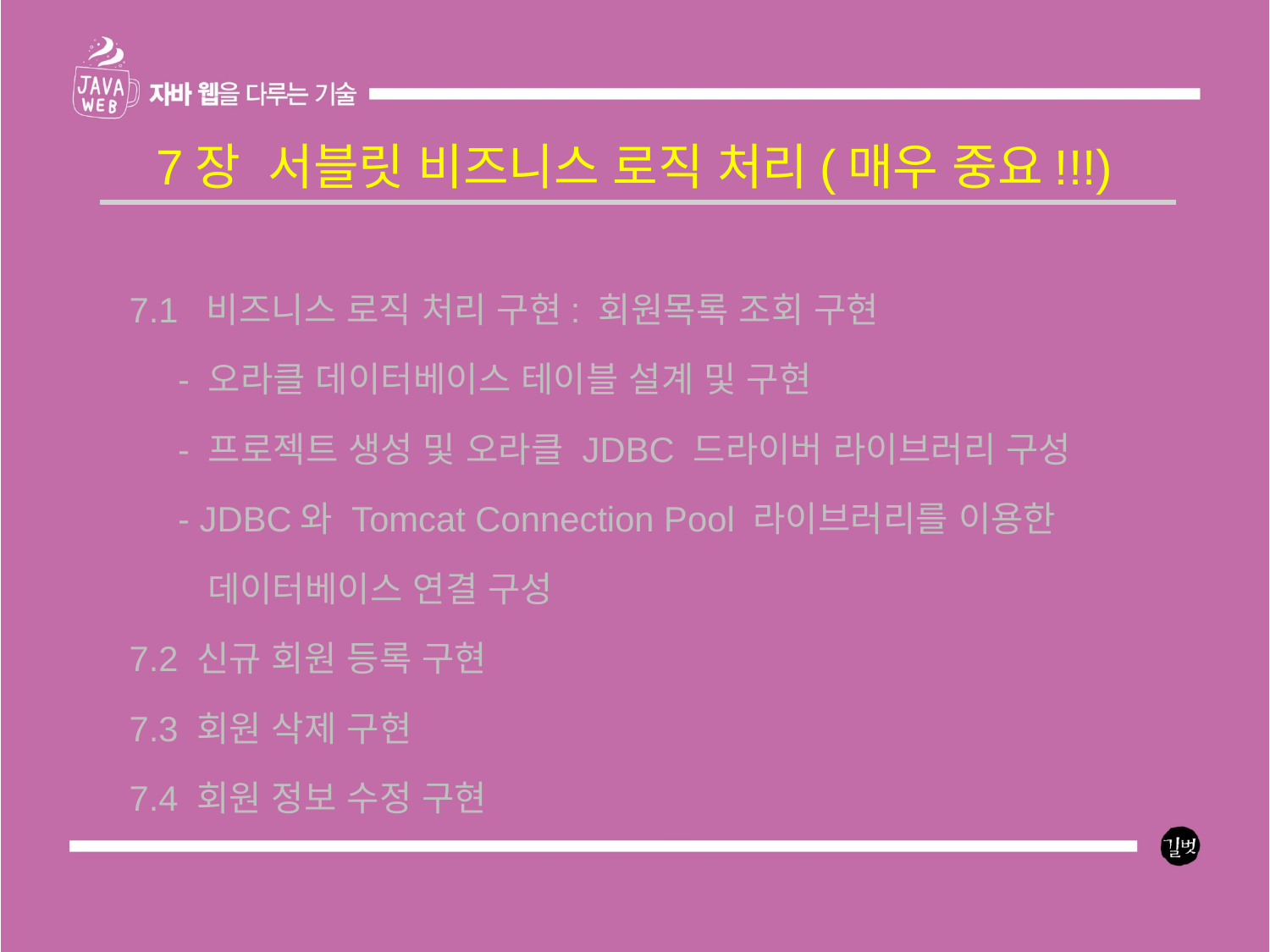

7장  서블릿 비즈니스 로직 처리(매우 중요!!!)
7.1  비즈니스 로직 처리 구현: 회원목록 조회 구현
     - 오라클 데이터베이스 테이블 설계 및 구현
     - 프로젝트 생성 및 오라클 JDBC 드라이버 라이브러리 구성
     - JDBC와 Tomcat Connection Pool 라이브러리를 이용한
       데이터베이스 연결 구성
7.2 신규 회원 등록 구현
7.3 회원 삭제 구현
7.4 회원 정보 수정 구현